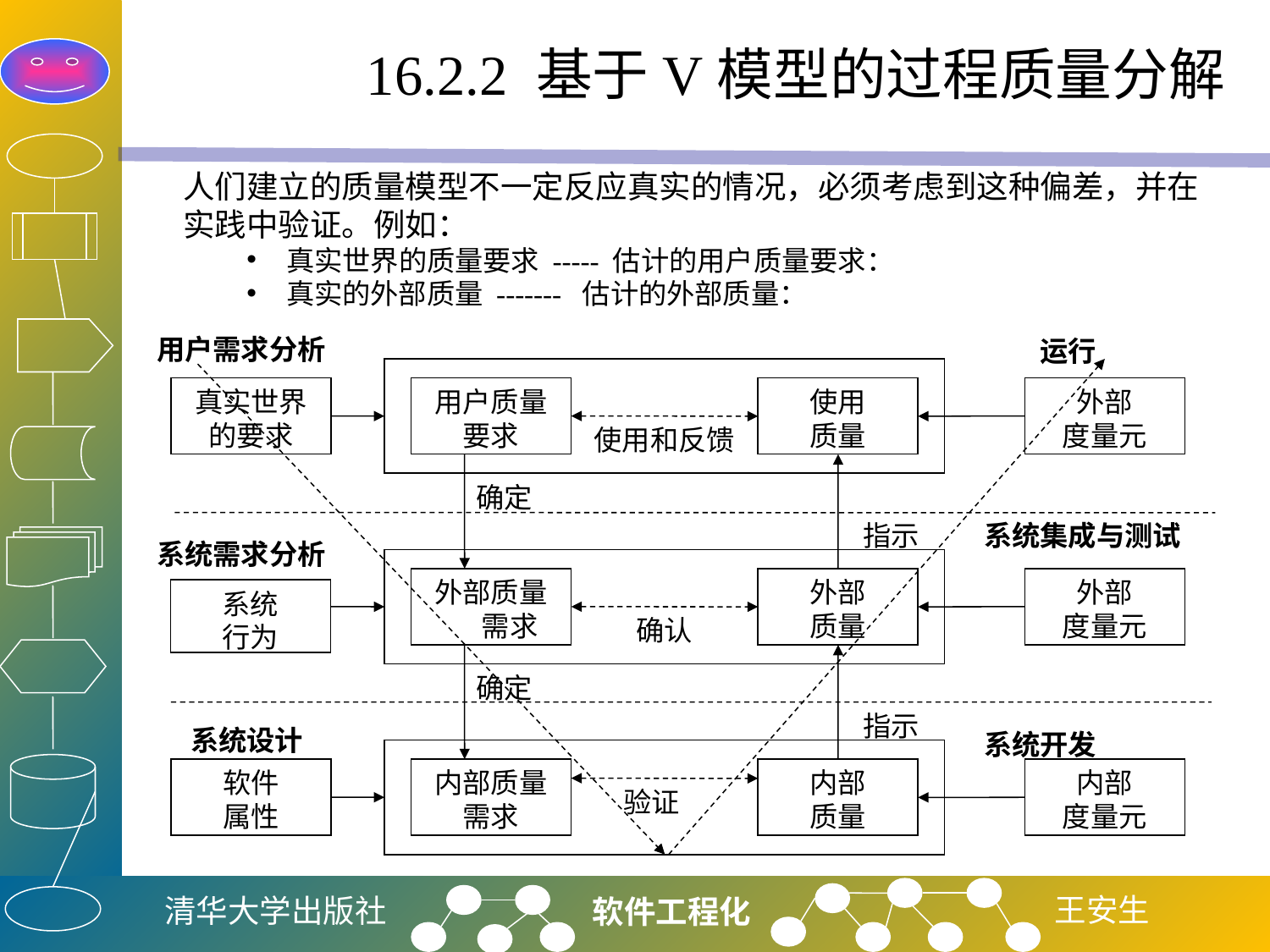

# 16.2.2 基于V模型的过程质量分解
人们建立的质量模型不一定反应真实的情况，必须考虑到这种偏差，并在实践中验证。例如：
真实世界的质量要求 ----- 估计的用户质量要求：
真实的外部质量 -------  估计的外部质量：

用户需求分析
运行

真实世界
的要求
用户质量
要求
使用
质量
外部
度量元

使用和反馈

确定
指示
系统集成与测试

系统需求分析

外部质量
需求
外部
质量
外部
度量元
系统
行为

确认

确定

指示
系统设计
系统开发

软件
属性
内部质量
需求
内部
质量
内部
度量元

验证